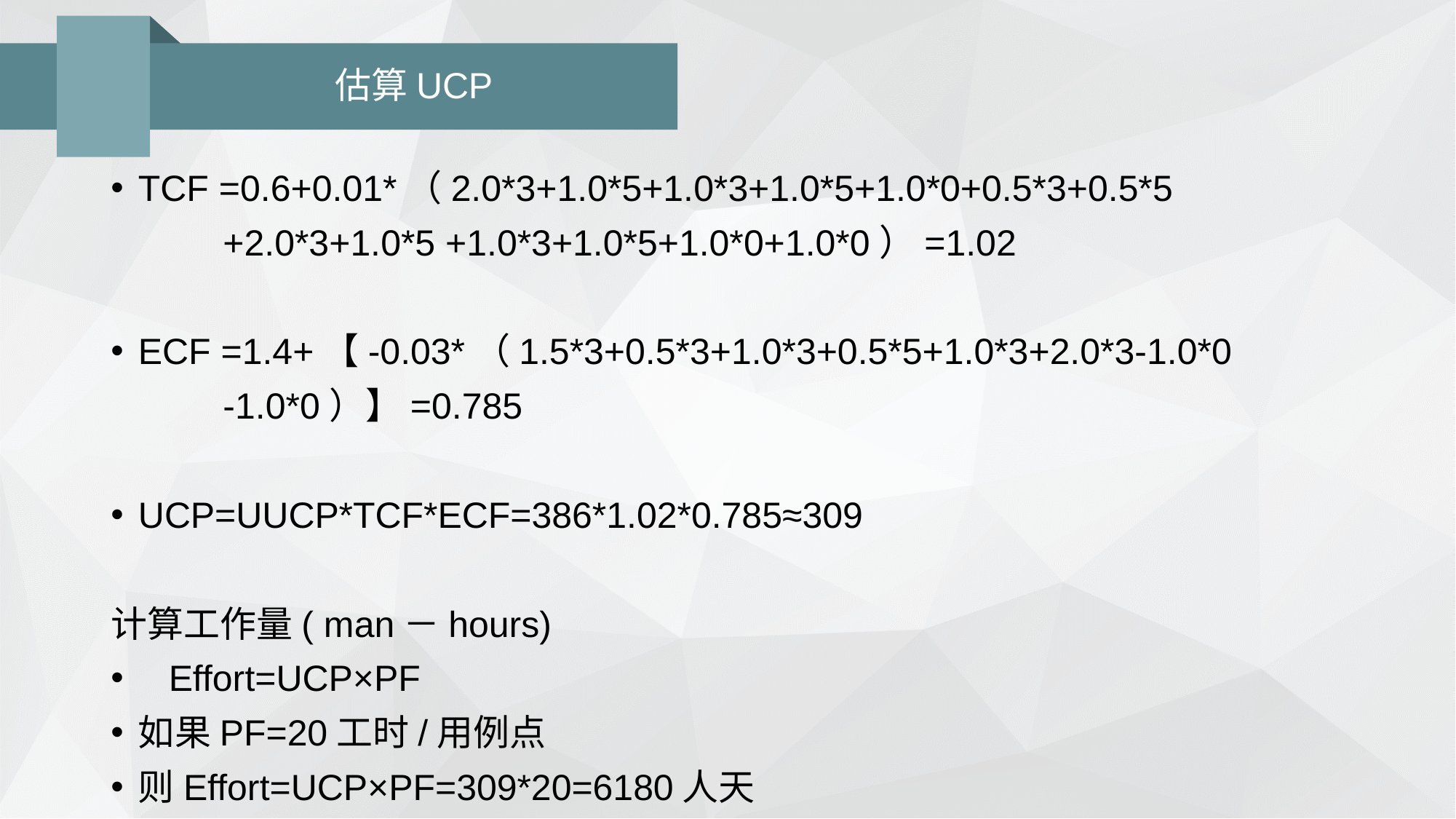

# 估算UCP
TCF =0.6+0.01*（2.0*3+1.0*5+1.0*3+1.0*5+1.0*0+0.5*3+0.5*5
           +2.0*3+1.0*5 +1.0*3+1.0*5+1.0*0+1.0*0）=1.02

ECF =1.4+【-0.03*（1.5*3+0.5*3+1.0*3+0.5*5+1.0*3+2.0*3-1.0*0
           -1.0*0）】=0.785

UCP=UUCP*TCF*ECF=386*1.02*0.785≈309

计算工作量( man－hours)
   Effort=UCP×PF
如果PF=20工时/用例点
则Effort=UCP×PF=309*20=6180人天